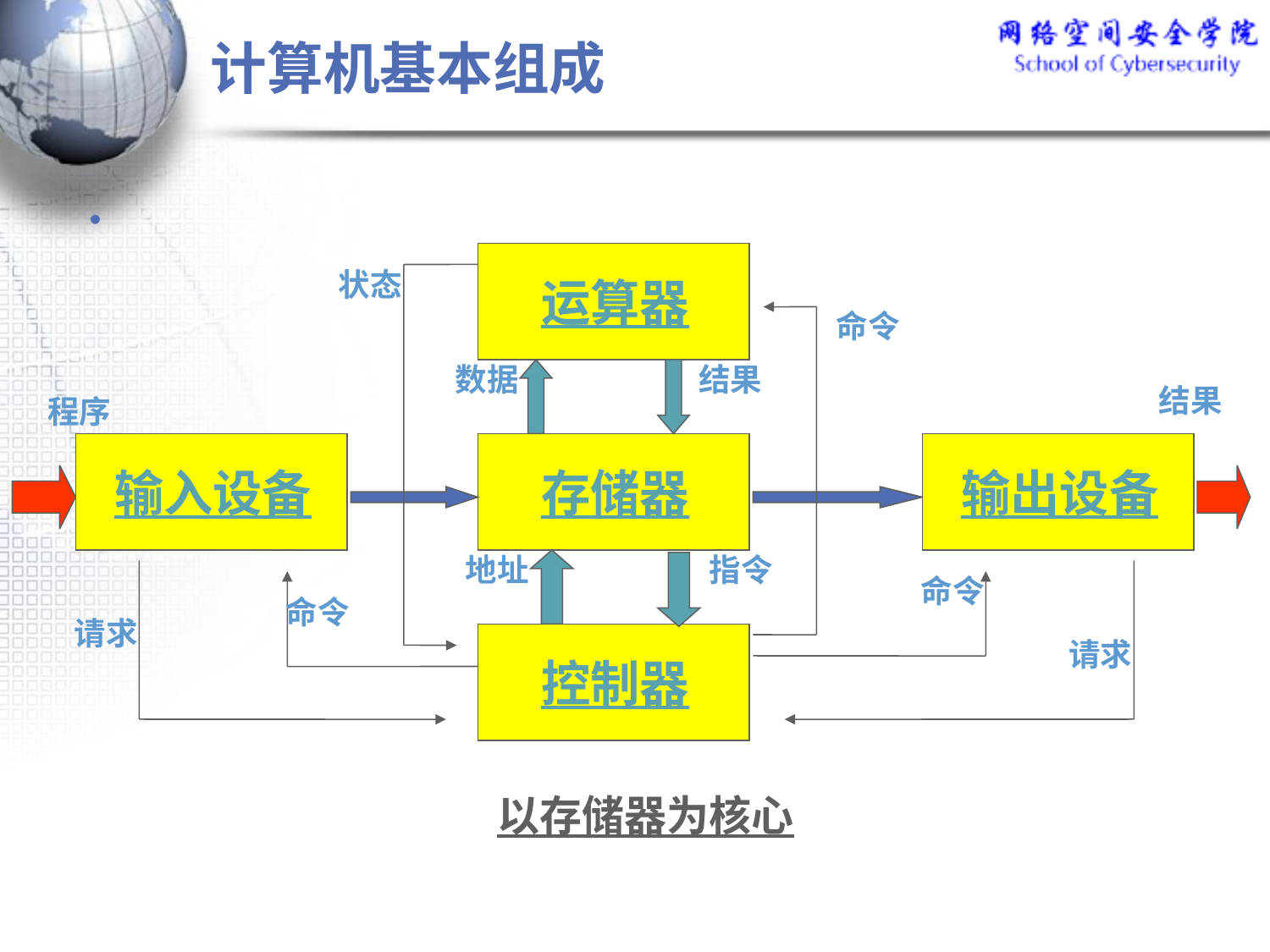

# 计算机基本组成

运算器

输入设备

存储器

输出设备

控制器

状态
命令
数据
结果
结果
程序
地址
指令
命令
命令
请求
请求
以存储器为核心